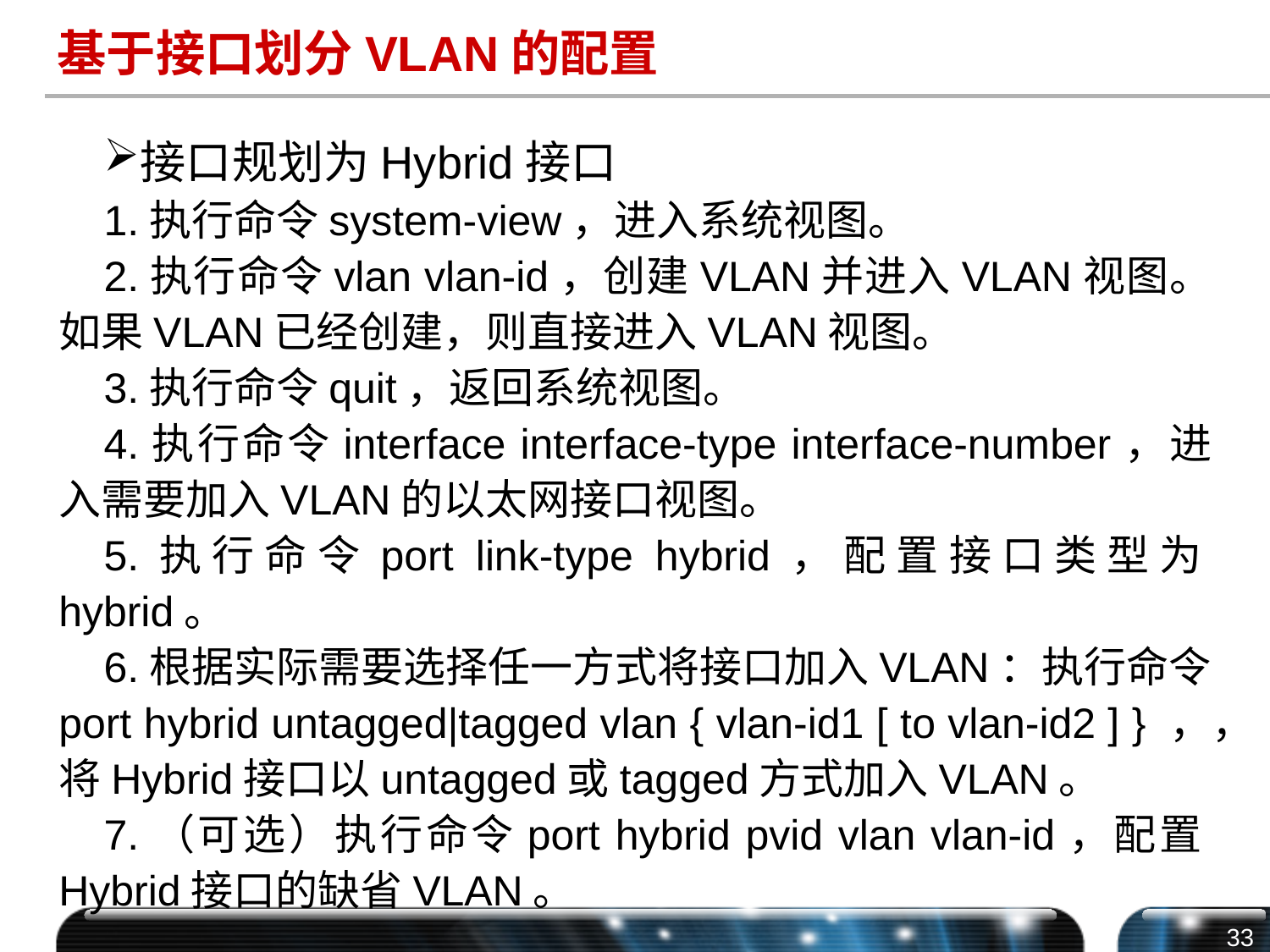

# 基于接口划分VLAN的配置
接口规划为Hybrid接口
1.执行命令system-view，进入系统视图。
2.执行命令vlan vlan-id，创建VLAN并进入VLAN视图。如果VLAN已经创建，则直接进入VLAN视图。
3.执行命令quit，返回系统视图。
4.执行命令interface interface-type interface-number，进入需要加入VLAN的以太网接口视图。
5.执行命令port link-type hybrid，配置接口类型为hybrid。
6.根据实际需要选择任一方式将接口加入VLAN：执行命令port hybrid untagged|tagged vlan { vlan-id1 [ to vlan-id2 ] } ，，将Hybrid接口以untagged或tagged方式加入VLAN。
7.（可选）执行命令port hybrid pvid vlan vlan-id，配置Hybrid接口的缺省VLAN。